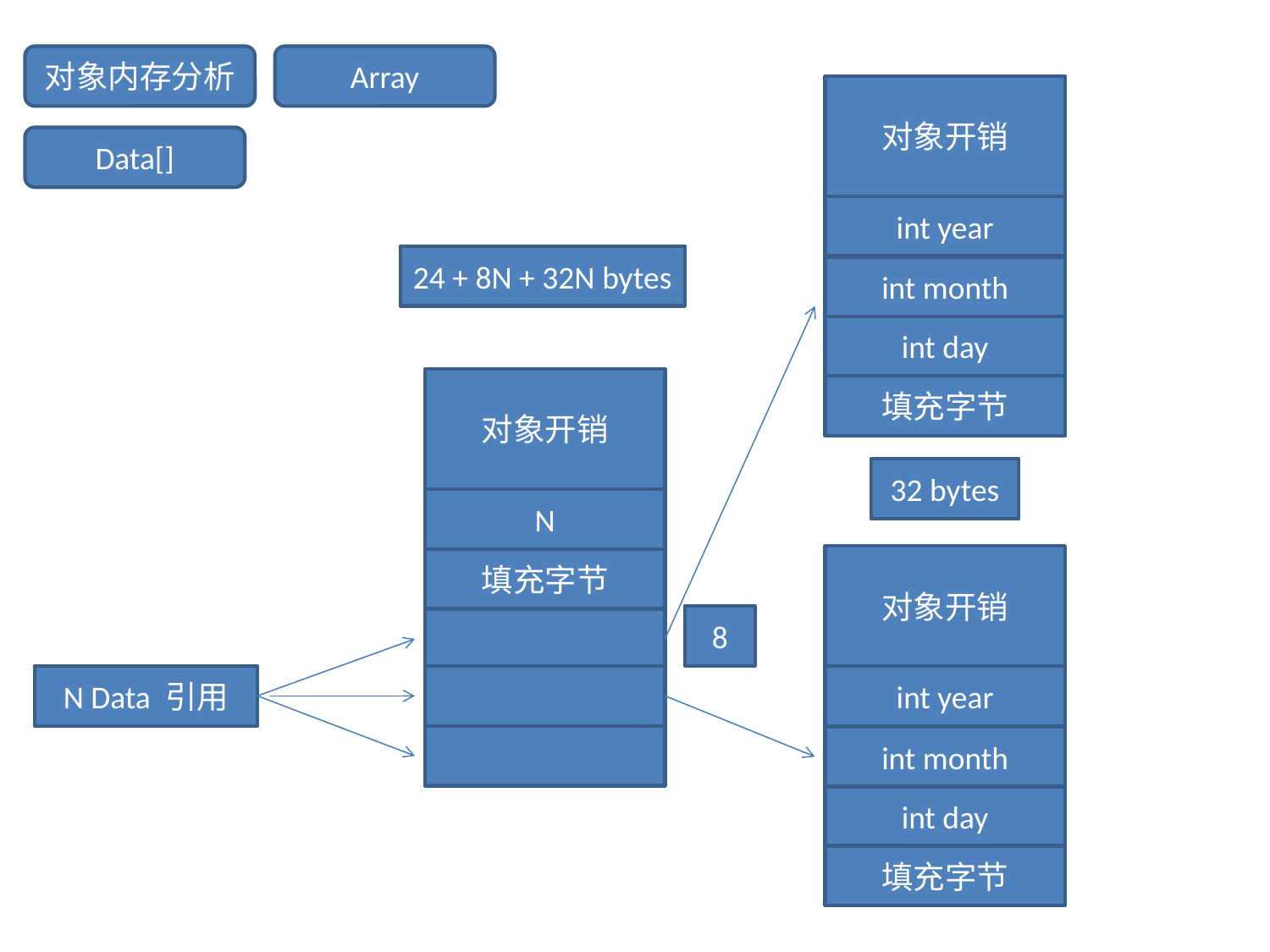

对象内存分析
Array
对象开销
Data[]
int year
24 + 8N + 32N bytes
int month
int day
对象开销
填充字节
32 bytes
N
对象开销
填充字节
8

N Data 引用

int year

int month
int day
填充字节